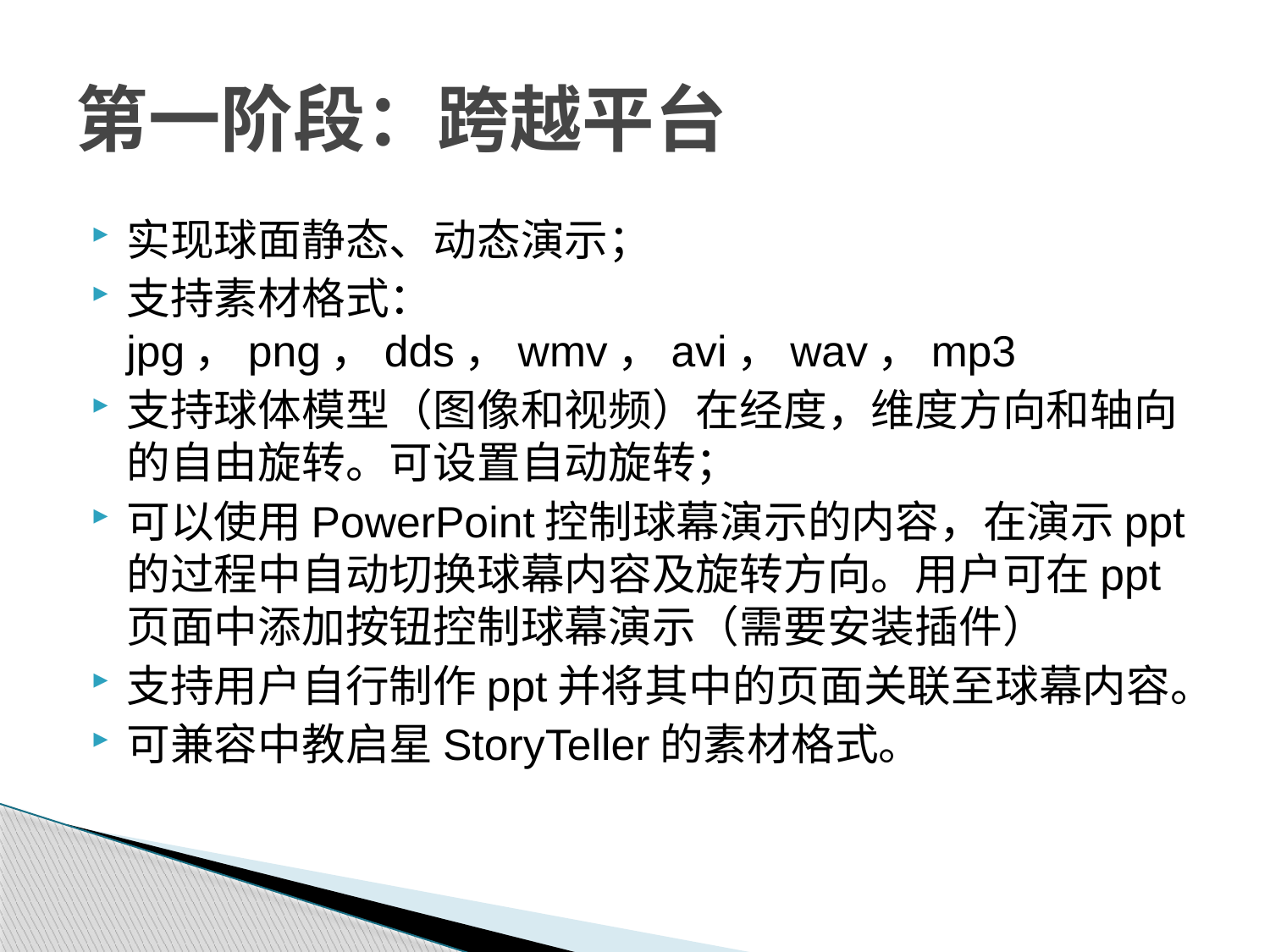

# 第一阶段：跨越平台
实现球面静态、动态演示；
支持素材格式：jpg，png，dds，wmv，avi，wav，mp3
支持球体模型（图像和视频）在经度，维度方向和轴向的自由旋转。可设置自动旋转；
可以使用PowerPoint控制球幕演示的内容，在演示ppt的过程中自动切换球幕内容及旋转方向。用户可在ppt页面中添加按钮控制球幕演示（需要安装插件）
支持用户自行制作ppt并将其中的页面关联至球幕内容。
可兼容中教启星StoryTeller的素材格式。